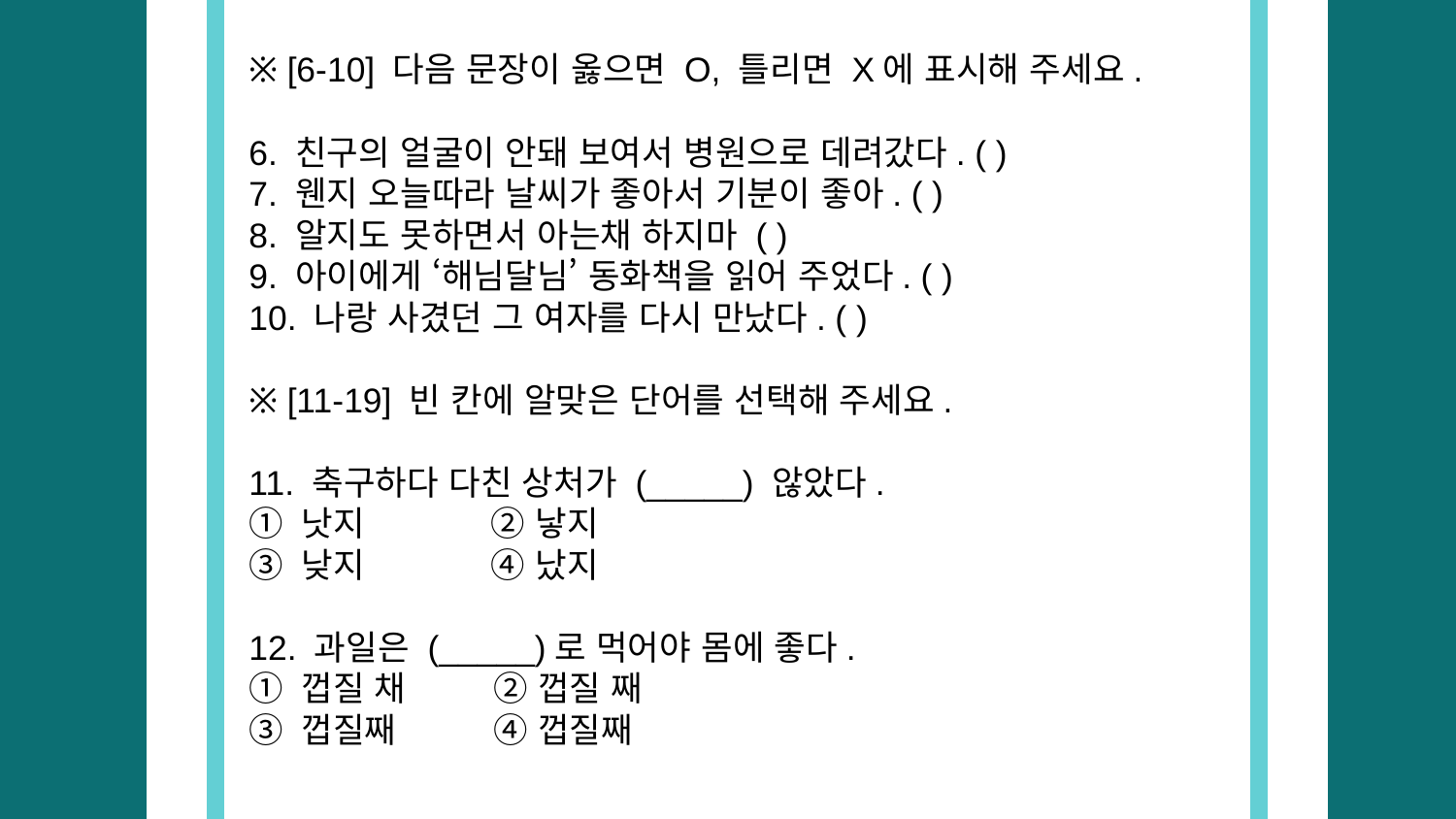

※ [6-10] 다음 문장이 옳으면 O, 틀리면 X에 표시해 주세요.

6. 친구의 얼굴이 안돼 보여서 병원으로 데려갔다. ( )
7. 웬지 오늘따라 날씨가 좋아서 기분이 좋아. ( )
8. 알지도 못하면서 아는채 하지마 ( )
9. 아이에게 ‘해님달님’ 동화책을 읽어 주었다. ( )
10. 나랑 사겼던 그 여자를 다시 만났다. ( )

※ [11-19] 빈 칸에 알맞은 단어를 선택해 주세요.

11. 축구하다 다친 상처가 (_____) 않았다.
① 낫지             ② 낳지
③ 낮지             ④ 났지

12. 과일은 (_____)로 먹어야 몸에 좋다.
① 껍질 채         ② 껍질 째
③ 껍질째          ④ 껍질째

#